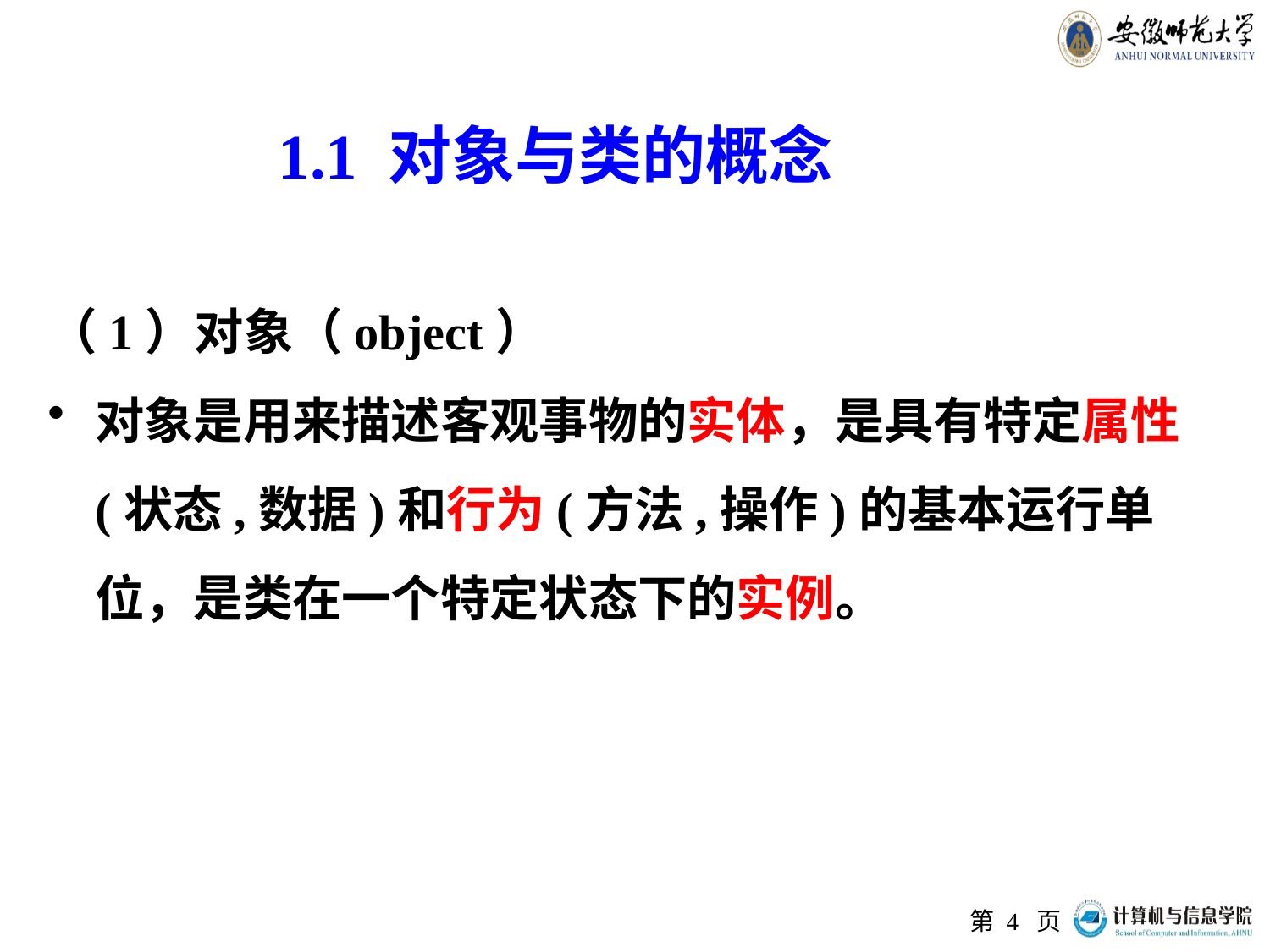

# 1.1 对象与类的概念
（1）对象（object）
对象是用来描述客观事物的实体，是具有特定属性(状态,数据)和行为(方法,操作)的基本运行单位，是类在一个特定状态下的实例。

第 4  页